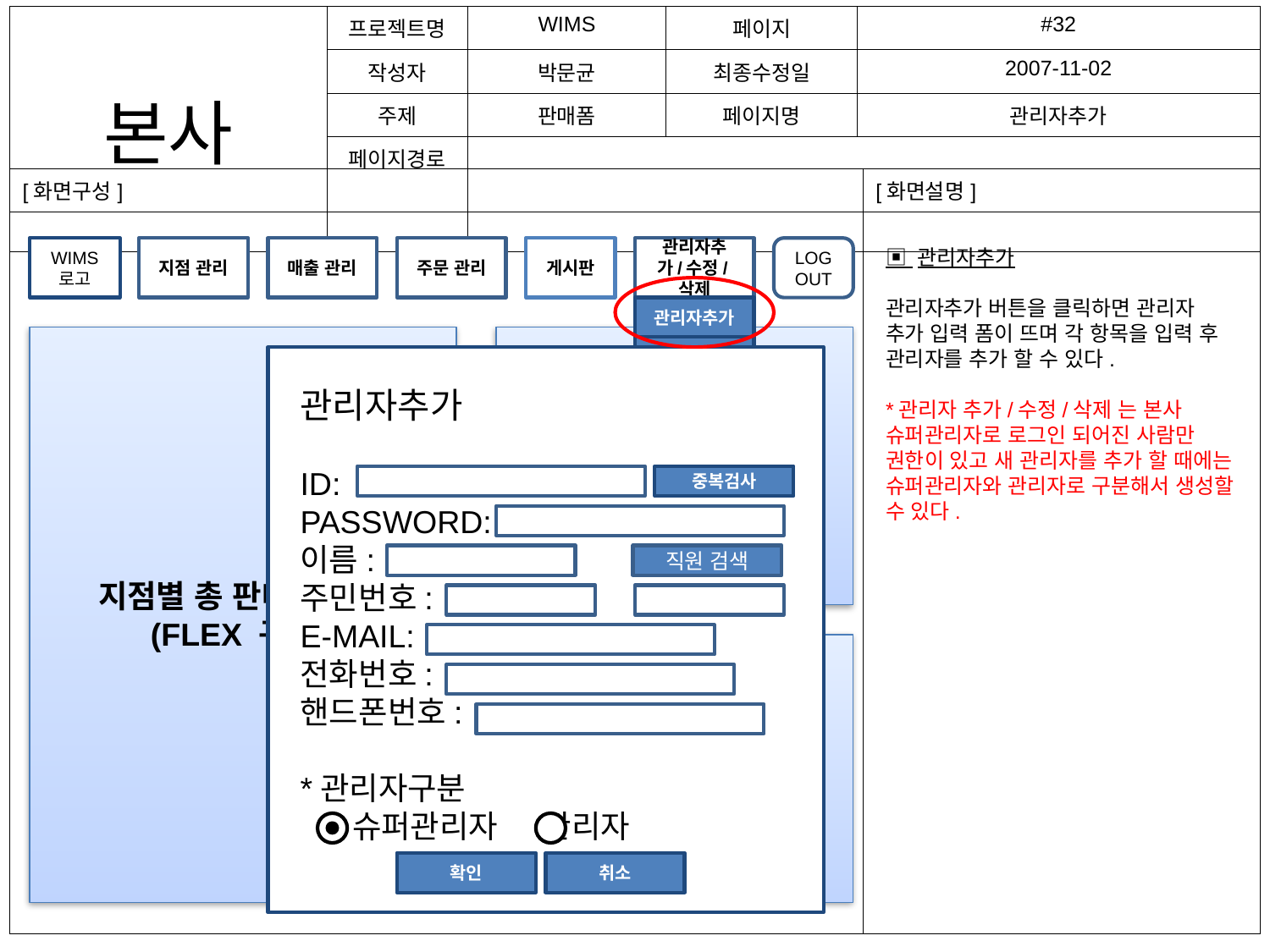

| 본사 | 프로젝트명 | WIMS | 페이지 | #32 |
| --- | --- | --- | --- | --- |
|  | 작성자 | 박문균 | 최종수정일 | 2007-11-02 |
|  | 주제 | 판매폼 | 페이지명 | 관리자추가 |
|  | 페이지경로 |  |  |  |
| [화면구성] | [화면설명] |
| --- | --- |
|  |  |
관리자추가/수정/삭제
WIMS
로고
지점 관리
매출 관리
주문 관리
게시판
LOG OUT
▣ 관리자추가

관리자추가 버튼을 클릭하면 관리자 추가 입력 폼이 뜨며 각 항목을 입력 후 관리자를 추가 할 수 있다.

*관리자 추가/수정/삭제 는 본사 슈퍼관리자로 로그인 되어진 사람만 권한이 있고 새 관리자를 추가 할 때에는 슈퍼관리자와 관리자로 구분해서 생성할 수 있다.

관리자추가
지점별 총 판매량 차트
(FLEX 구현)
각 지점 측
주문요청 리스트
관리자수정
관리자수정

관리자추가

ID:
PASSWORD:
이름:
주민번호:                -
E-MAIL:
전화번호:
핸드폰번호:

*관리자구분
     슈퍼관리자     관리자

관리자삭제
중복검사

직원 검색

본사게시판 최근 내용

확인
취소